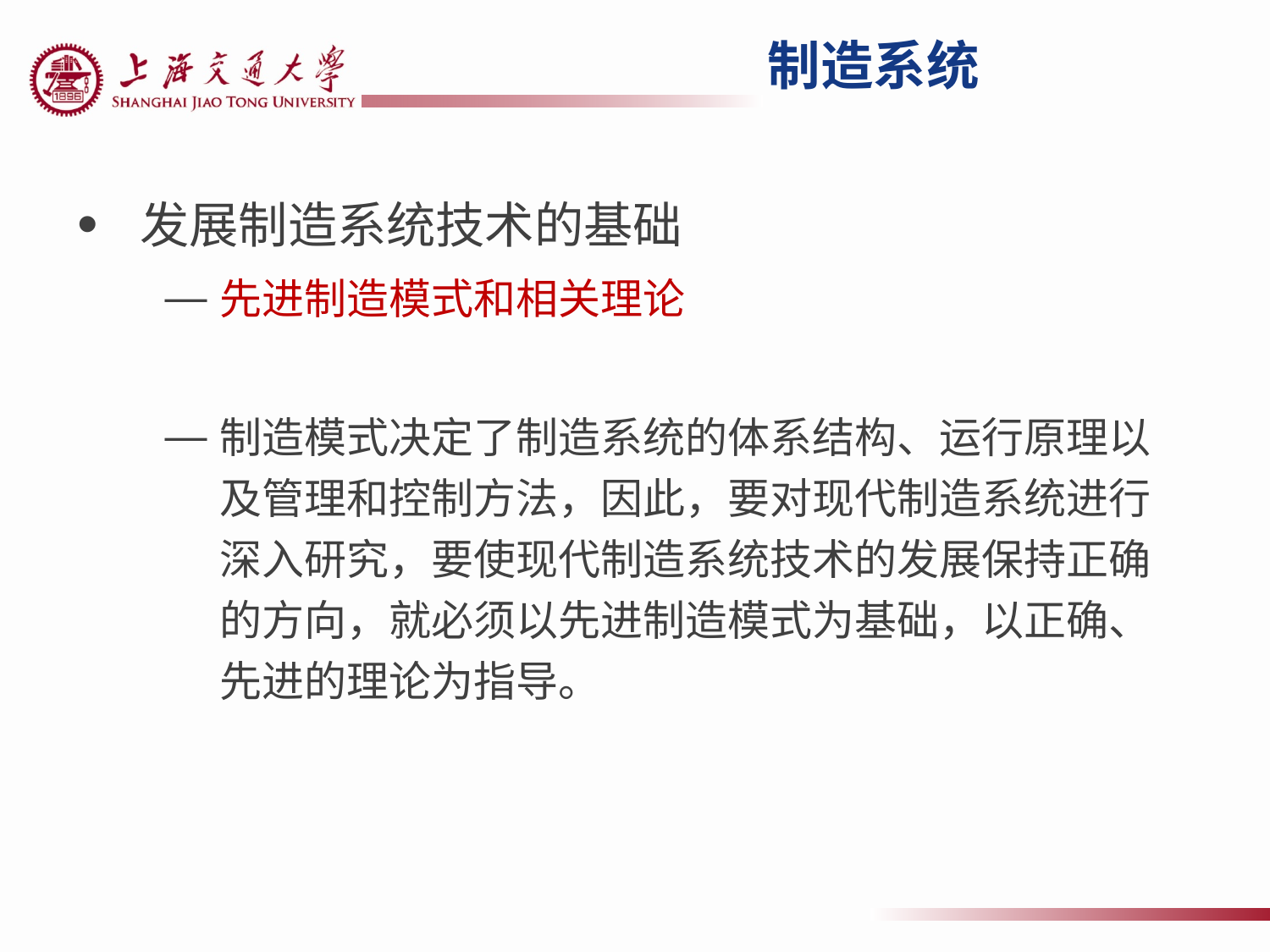

制造系统
发展制造系统技术的基础
先进制造模式和相关理论

制造模式决定了制造系统的体系结构、运行原理以及管理和控制方法，因此，要对现代制造系统进行深入研究，要使现代制造系统技术的发展保持正确的方向，就必须以先进制造模式为基础，以正确、先进的理论为指导。